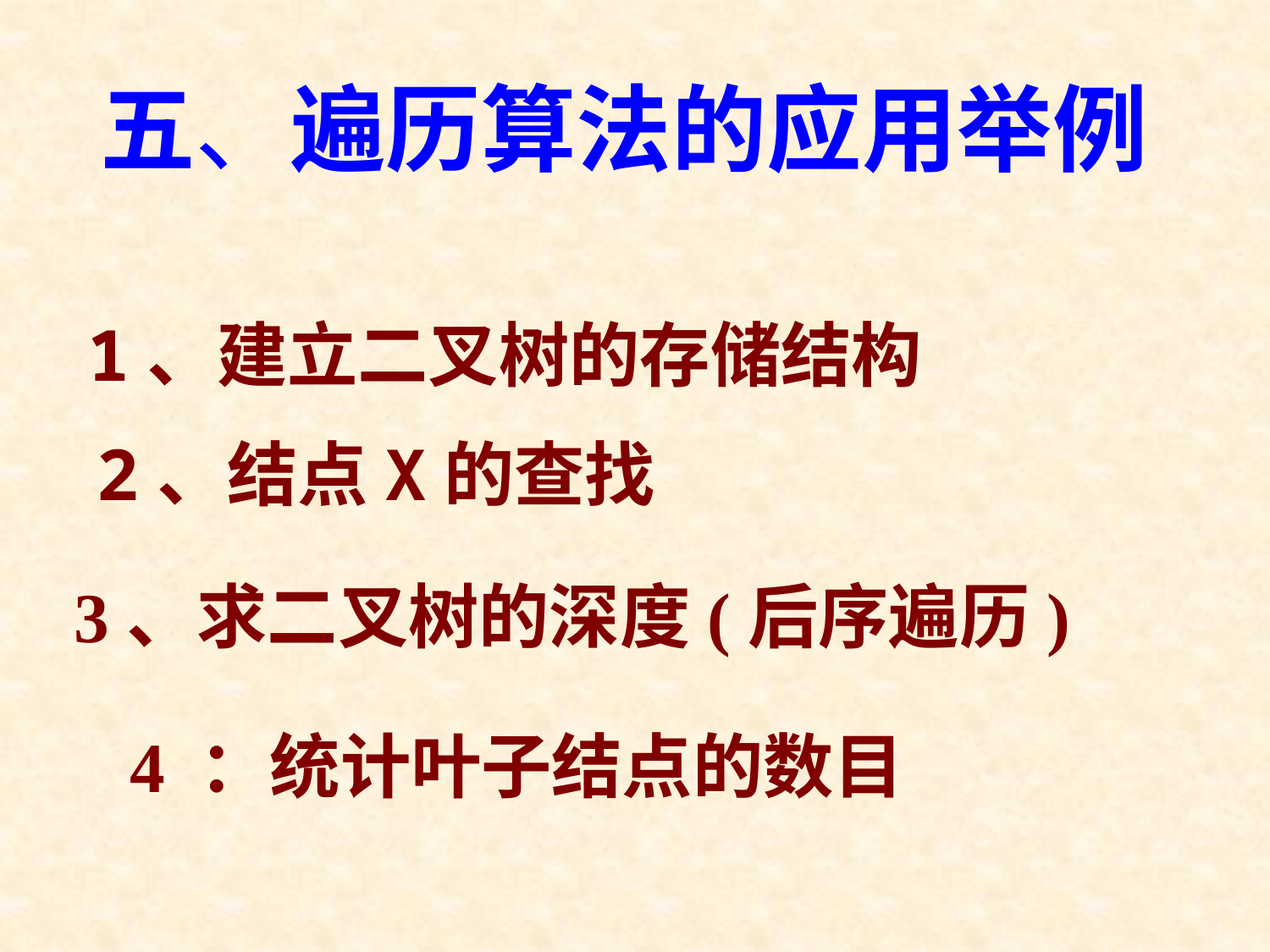

五、遍历算法的应用举例
1、建立二叉树的存储结构
2、结点X的查找
3、求二叉树的深度(后序遍历)
4 ：统计叶子结点的数目